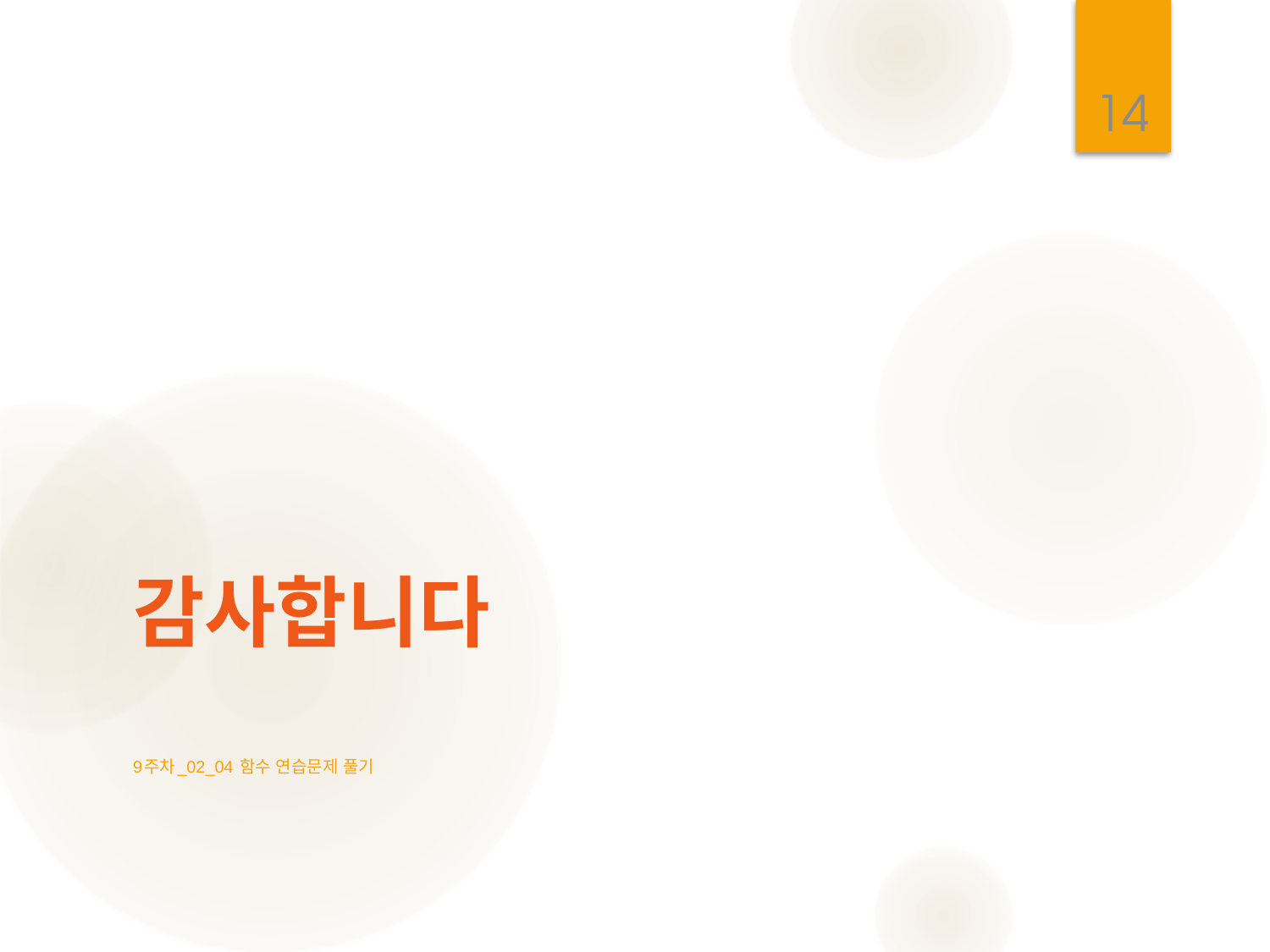

14
# 감사합니다

9주차_02_04 함수 연습문제 풀기